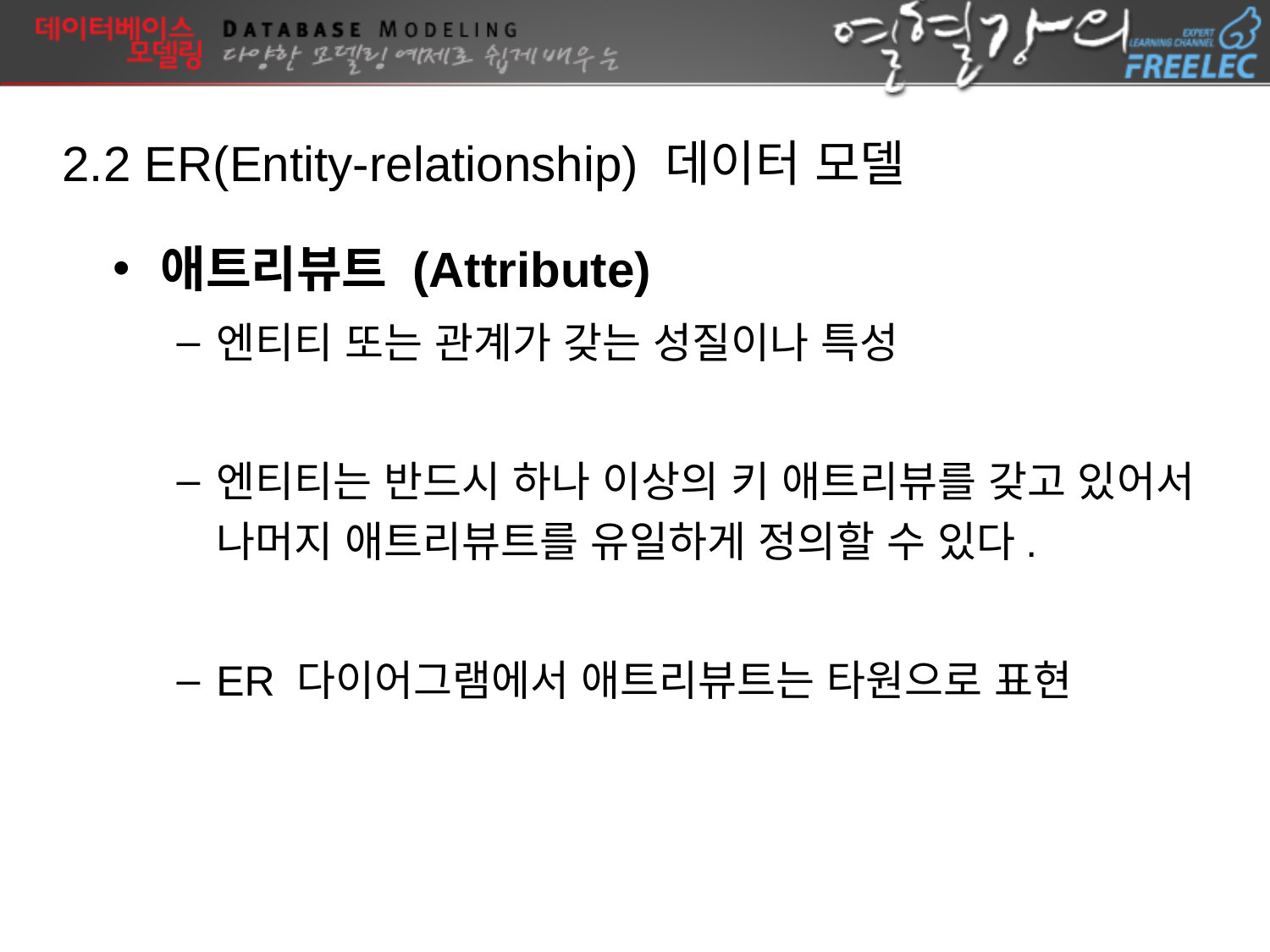

2.2 ER(Entity-relationship) 데이터 모델
애트리뷰트 (Attribute)
엔티티 또는 관계가 갖는 성질이나 특성

엔티티는 반드시 하나 이상의 키 애트리뷰를 갖고 있어서 나머지 애트리뷰트를 유일하게 정의할 수 있다.

ER 다이어그램에서 애트리뷰트는 타원으로 표현